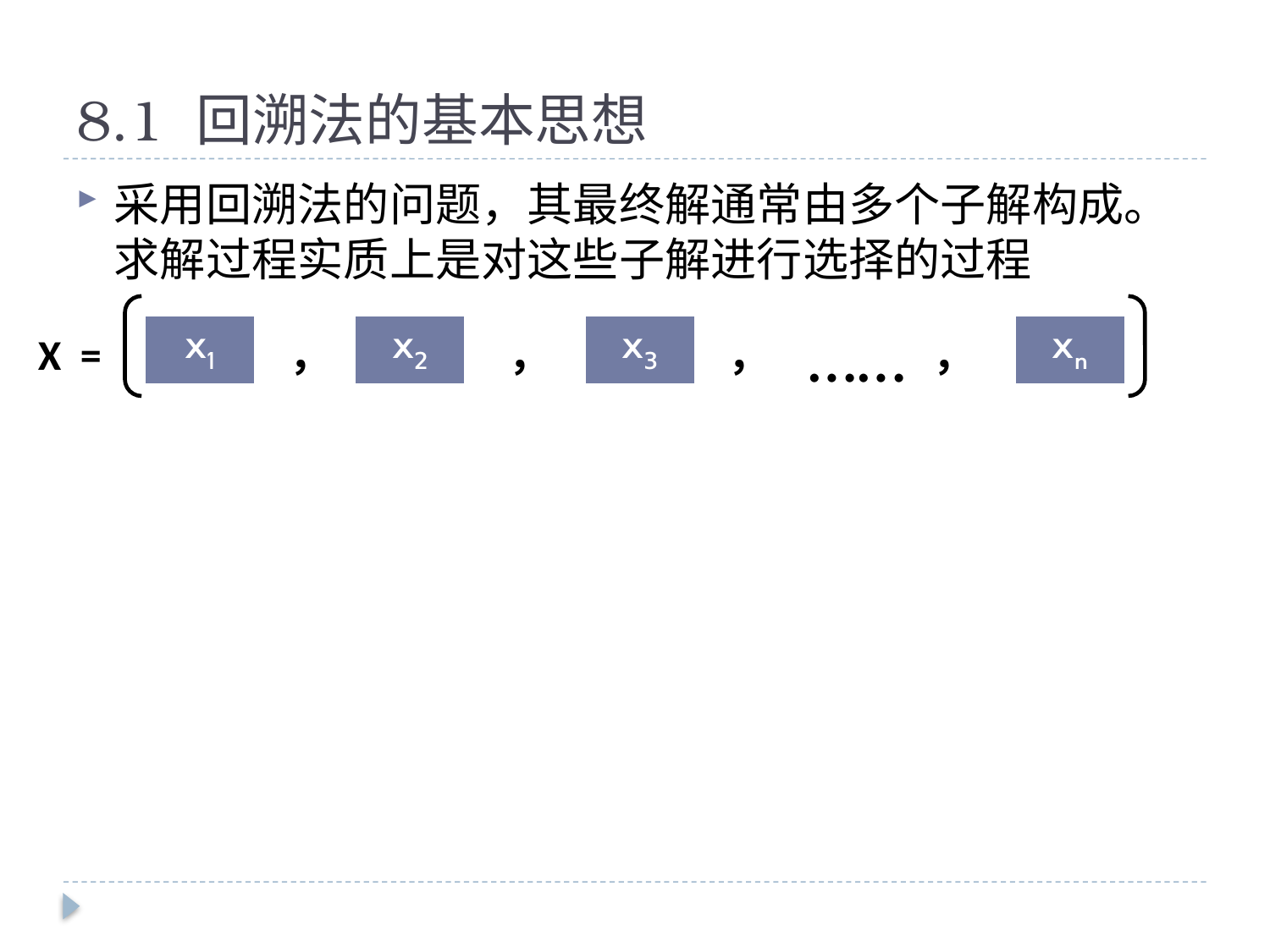

# 8.1 回溯法的基本思想
采用回溯法的问题，其最终解通常由多个子解构成。求解过程实质上是对这些子解进行选择的过程

……
| x1 |
| --- |
| x2 |
| --- |
| x3 |
| --- |
| xn |
| --- |
X  =
，
，
，
，